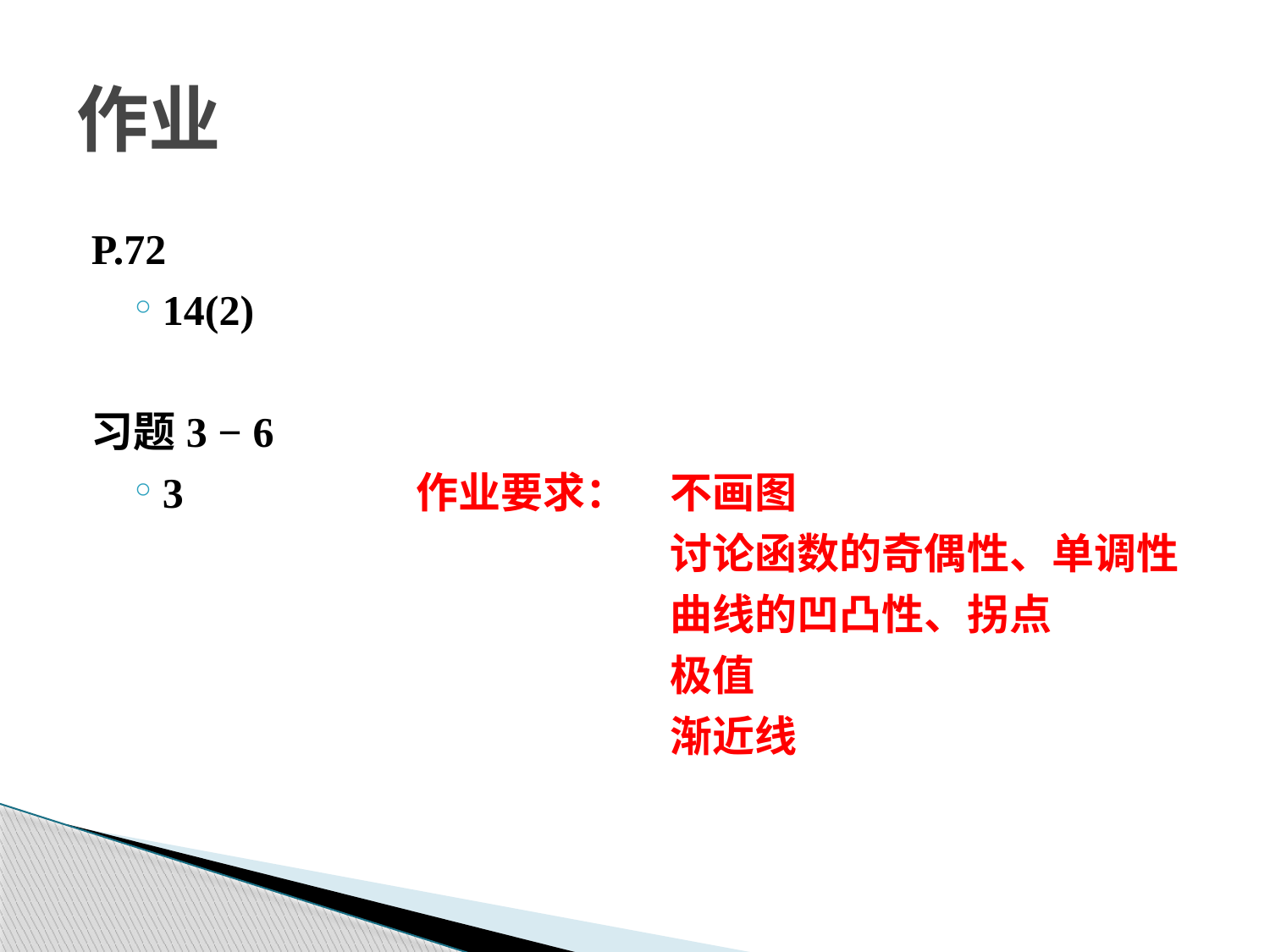

作业
P.72
14(2)

习题3 − 6
3		作业要求：	不画图
					讨论函数的奇偶性、单调性
					曲线的凹凸性、拐点
					极值
					渐近线